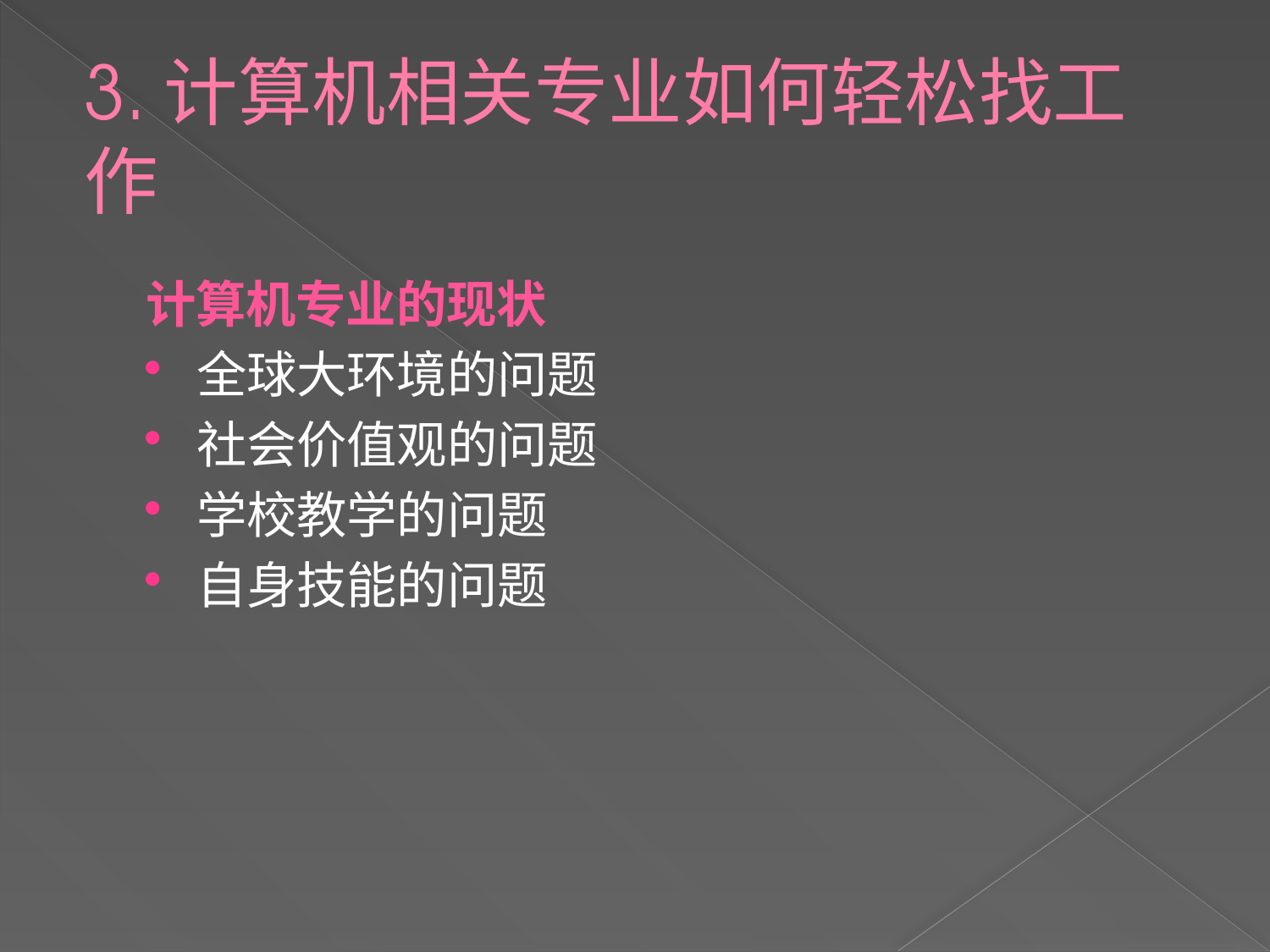

# 3.计算机相关专业如何轻松找工作
计算机专业的现状
全球大环境的问题
社会价值观的问题
学校教学的问题
自身技能的问题